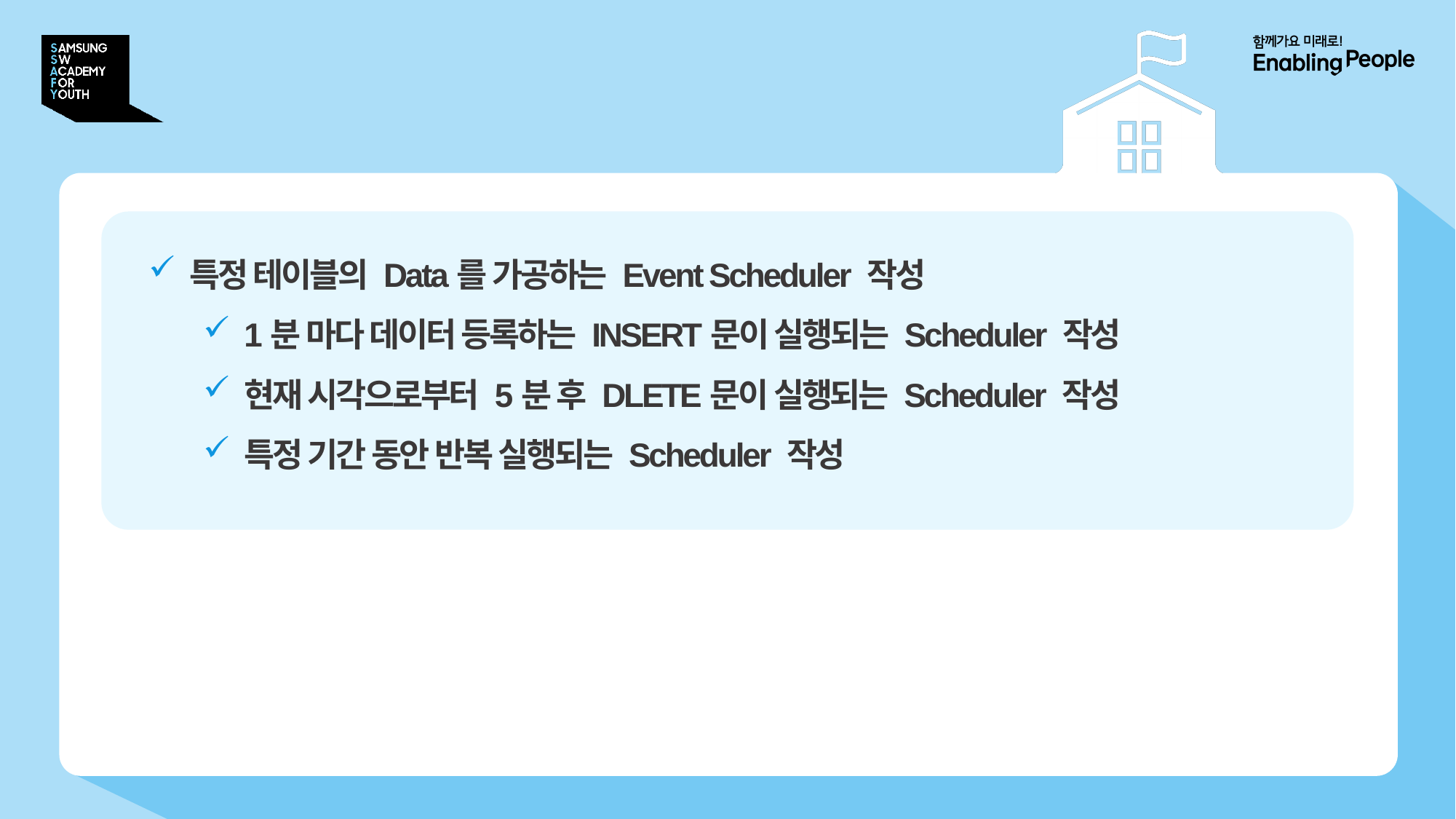

# 오늘의 과제

특정 테이블의 Data를 가공하는 Event Scheduler 작성
1분 마다 데이터 등록하는 INSERT문이 실행되는 Scheduler 작성
현재 시각으로부터 5분 후 DLETE문이 실행되는 Scheduler 작성
특정 기간 동안 반복 실행되는 Scheduler 작성